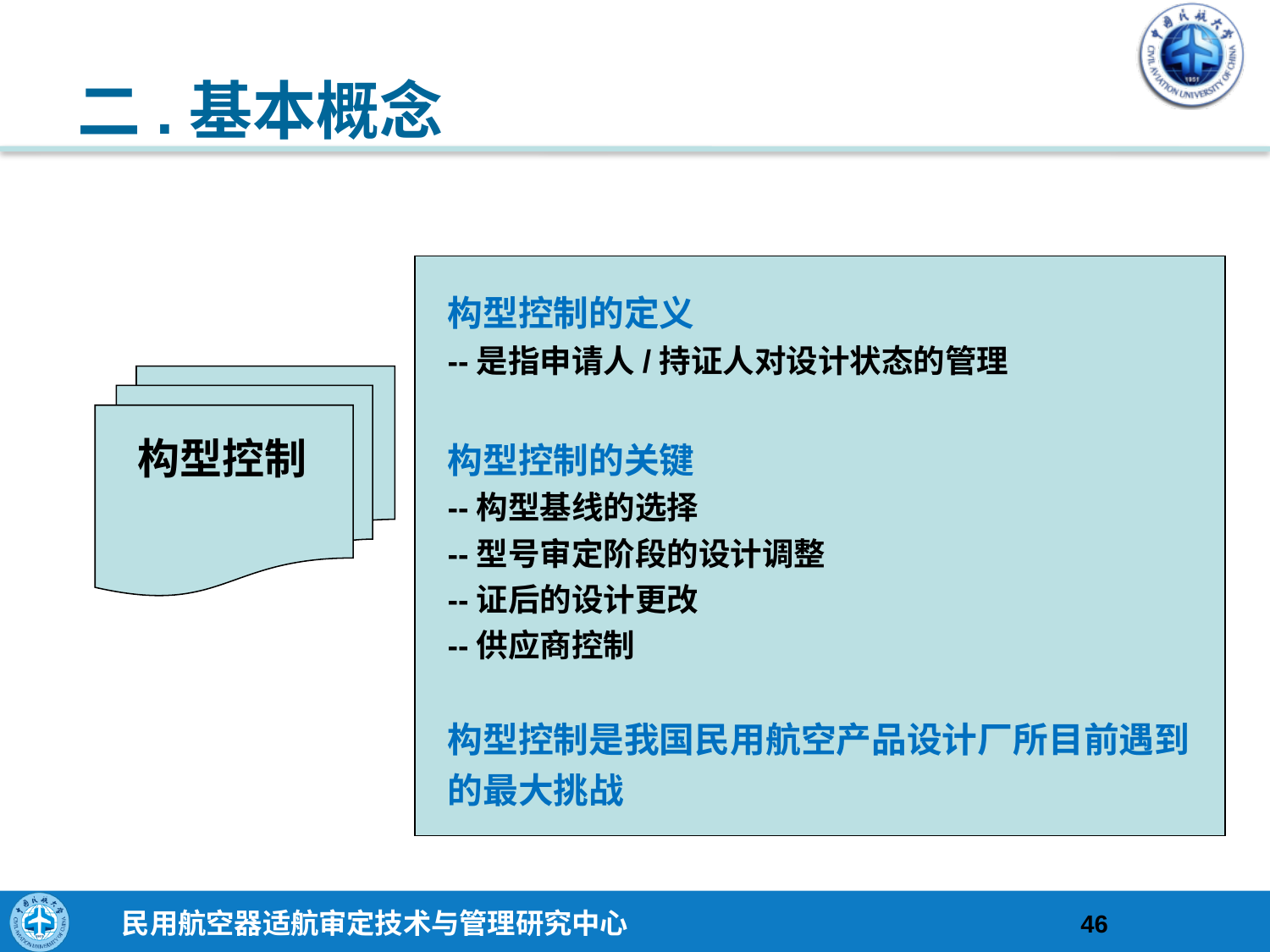

# 二.基本概念

构型控制的定义
--是指申请人/持证人对设计状态的管理

构型控制的关键
--构型基线的选择
--型号审定阶段的设计调整
--证后的设计更改
--供应商控制

构型控制是我国民用航空产品设计厂所目前遇到的最大挑战

构型控制